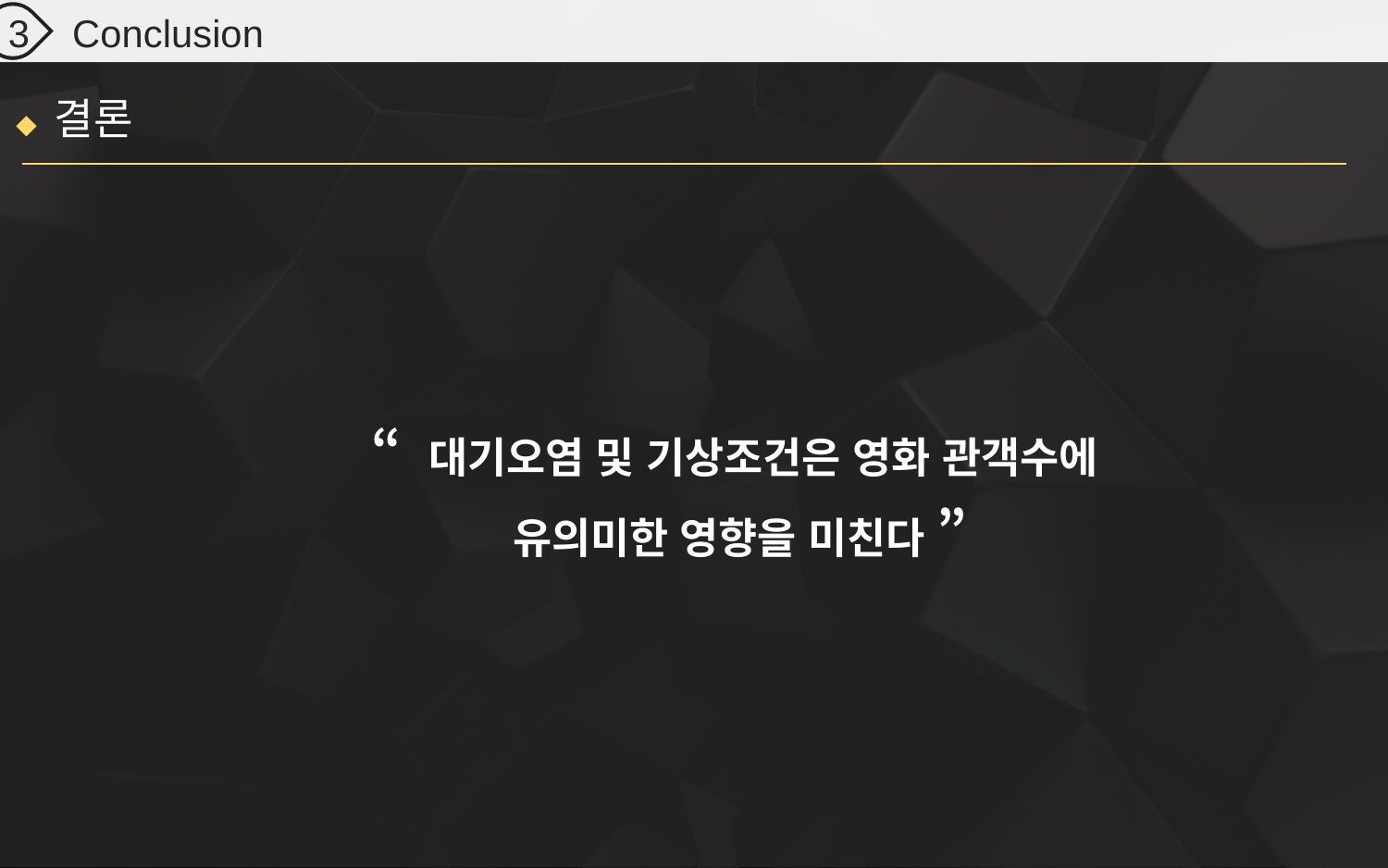

# 3    Conclusion
◆  결론
 “ 대기오염 및 기상조건은 영화 관객수에
 유의미한 영향을 미친다 ”